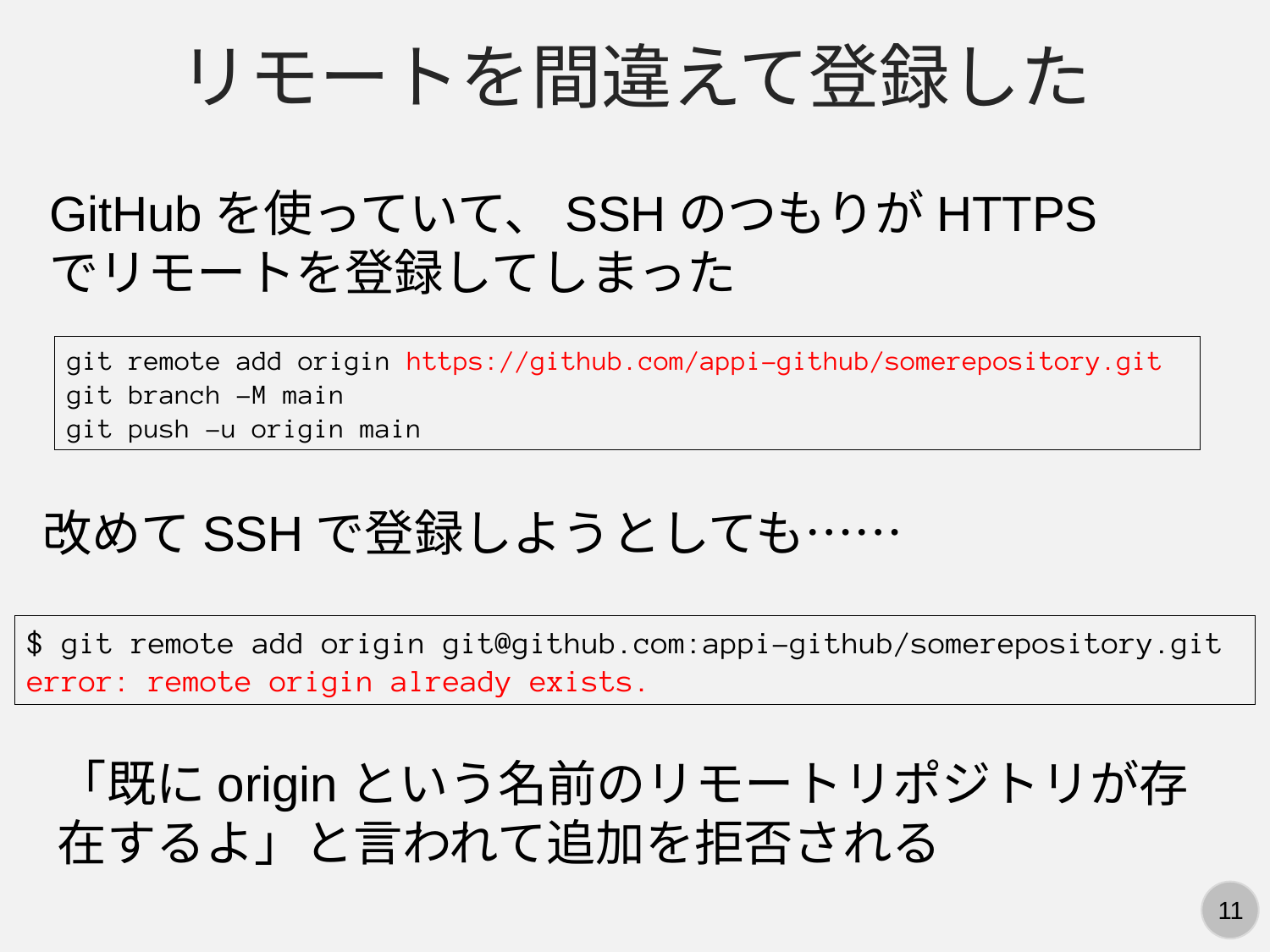

リモートを間違えて登録した
GitHubを使っていて、SSHのつもりがHTTPSでリモートを登録してしまった
git remote add origin https://github.com/appi-github/somerepository.git
git branch -M main
git push -u origin main
改めてSSHで登録しようとしても……
$ git remote add origin git@github.com:appi-github/somerepository.git
error: remote origin already exists.
「既にoriginという名前のリモートリポジトリが存在するよ」と言われて追加を拒否される